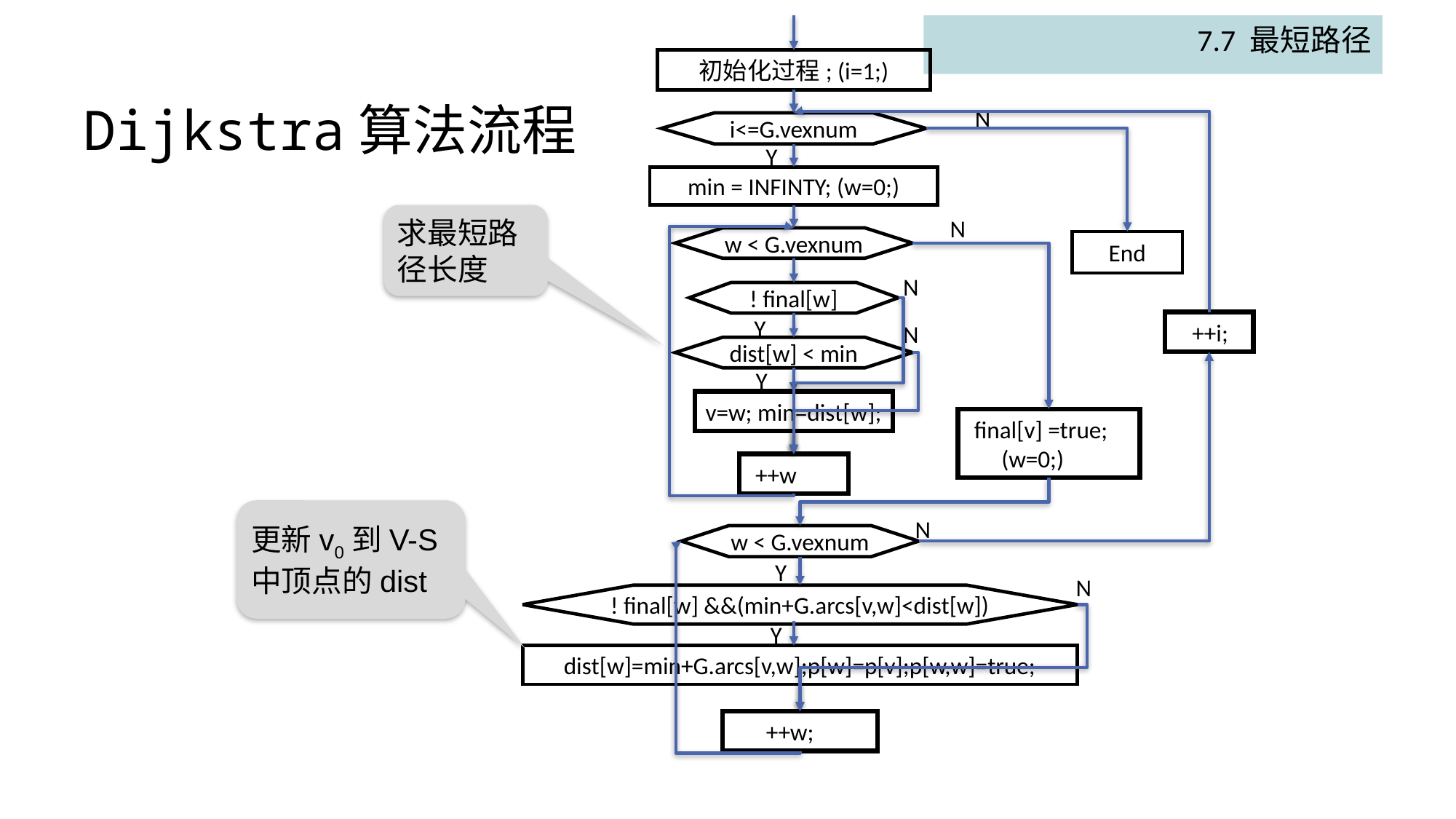

7.7 最短路径
初始化过程; (i=1;)
# Dijkstra算法流程
N
i<=G.vexnum
Y
min = INFINTY; (w=0;)
求最短路径长度
N
w < G.vexnum
End
N
! final[w]
Y
   ++i;
N
dist[w] < min
Y
v=w; min=dist[w];
 final[v] =true;
      (w=0;)
 ++w
更新v0到V-S中顶点的dist
N
w < G.vexnum
Y
N
! final[w] &&(min+G.arcs[v,w]<dist[w])
Y
dist[w]=min+G.arcs[v,w];p[w]=p[v];p[w,w]=true;
      ++w;